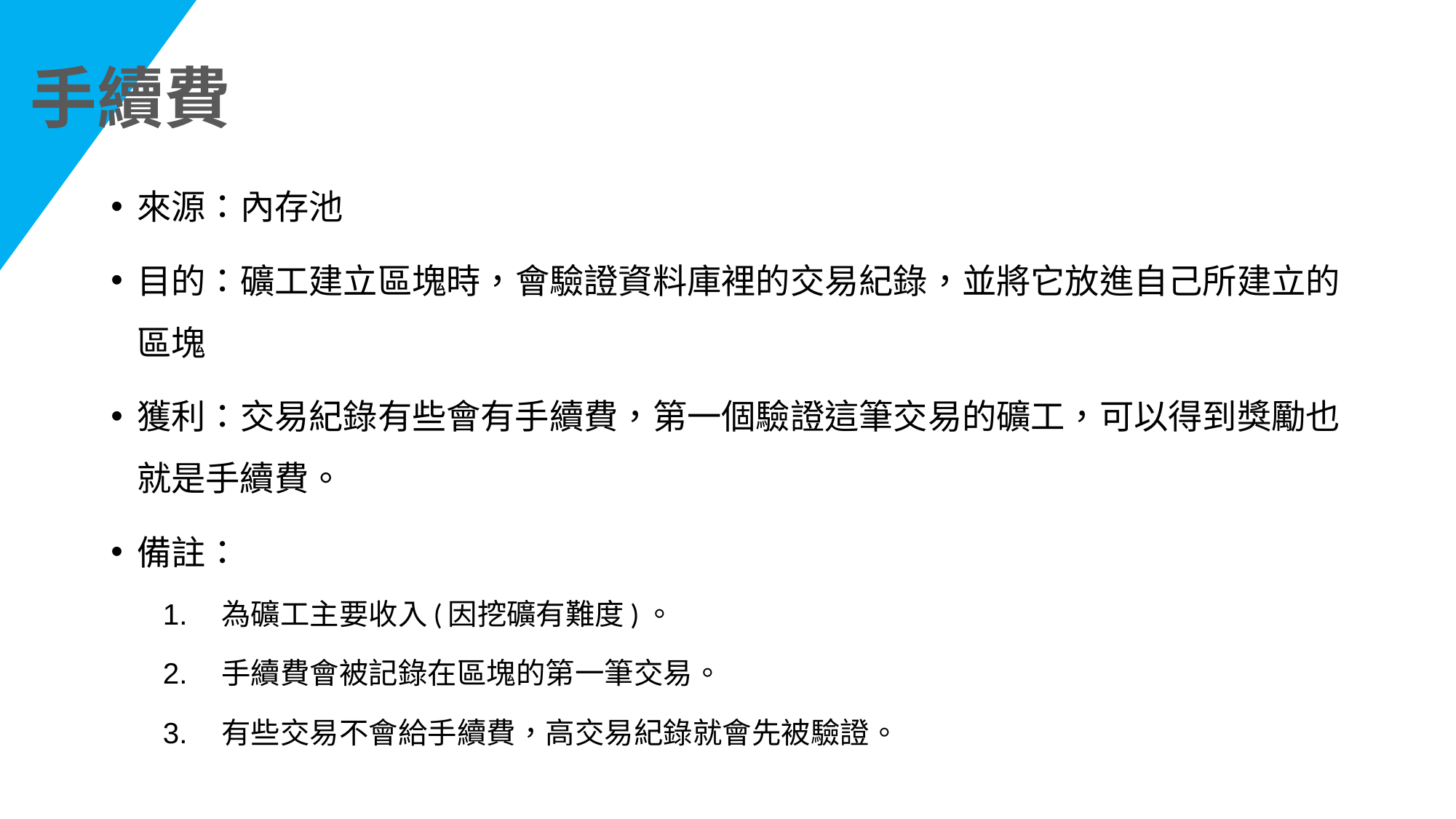

手續費
來源：內存池
目的：礦工建立區塊時，會驗證資料庫裡的交易紀錄，並將它放進自己所建立的區塊
獲利：交易紀錄有些會有手續費，第一個驗證這筆交易的礦工，可以得到獎勵也就是手續費。
備註：
為礦工主要收入(因挖礦有難度)。
手續費會被記錄在區塊的第一筆交易。
有些交易不會給手續費，高交易紀錄就會先被驗證。